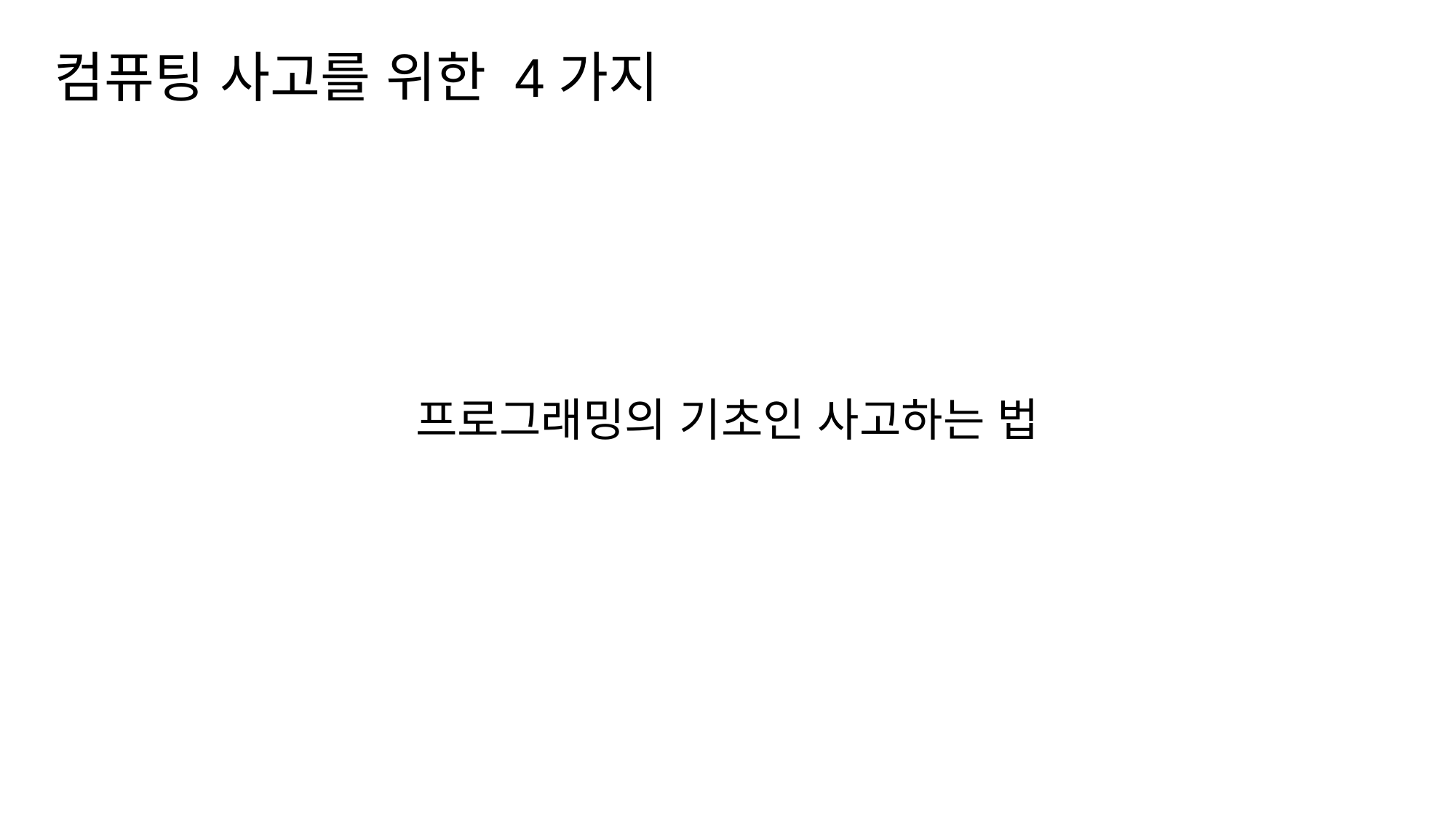

컴퓨팅 사고를 위한 4가지
프로그래밍의 기초인 사고하는 법